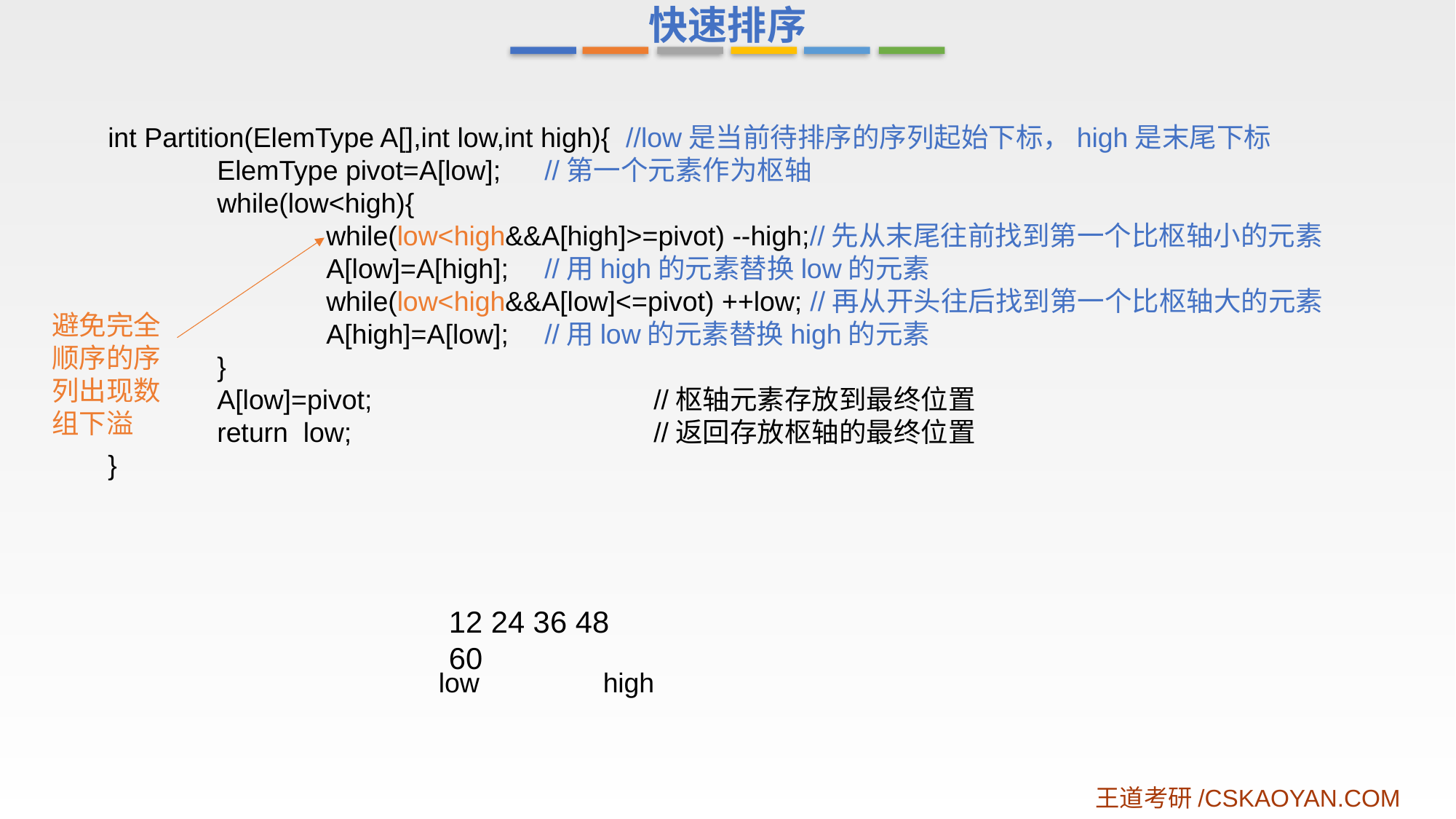

快速排序

int Partition(ElemType A[],int low,int high){  //low是当前待排序的序列起始下标，high是末尾下标
	ElemType pivot=A[low];	//第一个元素作为枢轴
	while(low<high){
		while(low<high&&A[high]>=pivot) --high;//先从末尾往前找到第一个比枢轴小的元素
		A[low]=A[high]; 	//用high的元素替换low的元素
		while(low<high&&A[low]<=pivot) ++low; //再从开头往后找到第一个比枢轴大的元素
		A[high]=A[low]; 	//用low的元素替换high的元素
	}
	A[low]=pivot;			//枢轴元素存放到最终位置
	return  low; 			//返回存放枢轴的最终位置
}
避免完全顺序的序列出现数组下溢
12 24 36 48 60
low
high
王道考研/CSKAOYAN.COM